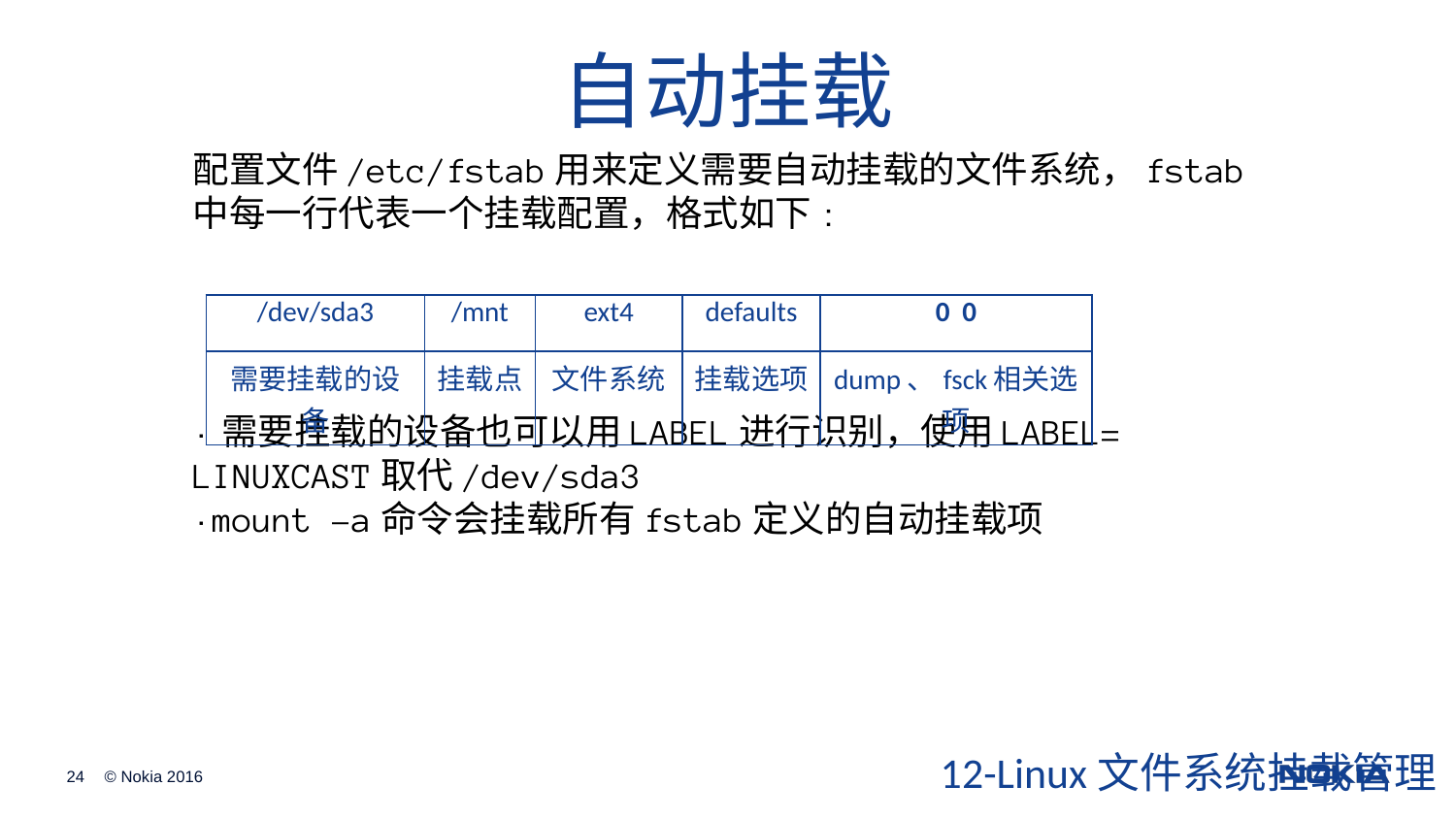

# 自动挂载
配置文件/etc/fstab用来定义需要自动挂载的文件系统，fstab中每一行代表一个挂载配置，格式如下:

·需要挂载的设备也可以用LABEL进行识别，使用LABEL=
LINUXCAST取代/dev/sda3
·mount –a命令会挂载所有fstab定义的自动挂载项
| /dev/sda3 | /mnt | ext4 | defaults | 0 0 |
| --- | --- | --- | --- | --- |
| 需要挂载的设备 | 挂载点 | 文件系统 | 挂载选项 | dump、fsck相关选项 |
12-Linux文件系统挂载管理